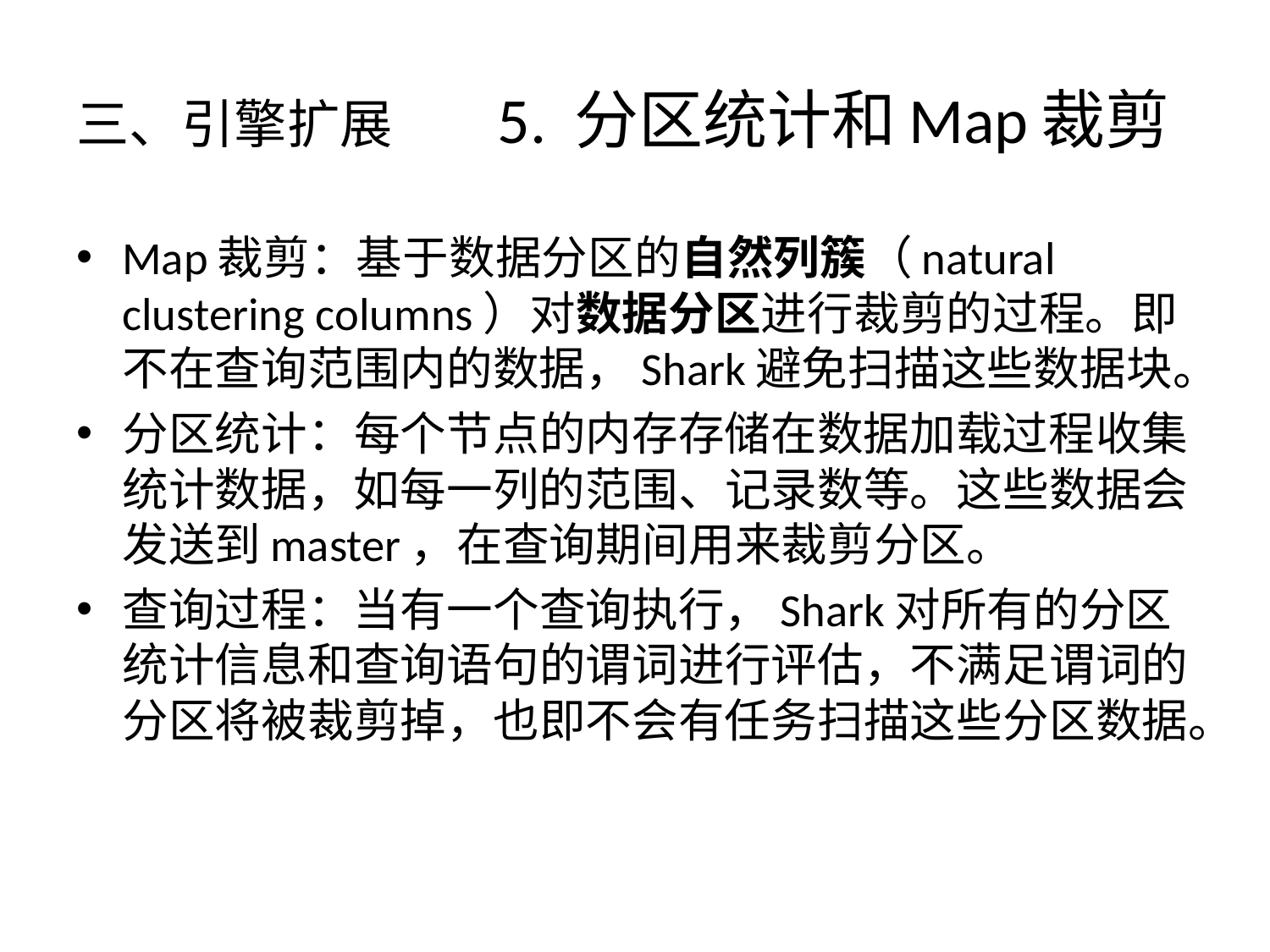

# 三、引擎扩展	5. 分区统计和Map裁剪
Map裁剪：基于数据分区的自然列簇（natural clustering columns）对数据分区进行裁剪的过程。即不在查询范围内的数据，Shark避免扫描这些数据块。
分区统计：每个节点的内存存储在数据加载过程收集统计数据，如每一列的范围、记录数等。这些数据会发送到master，在查询期间用来裁剪分区。
查询过程：当有一个查询执行，Shark对所有的分区统计信息和查询语句的谓词进行评估，不满足谓词的分区将被裁剪掉，也即不会有任务扫描这些分区数据。